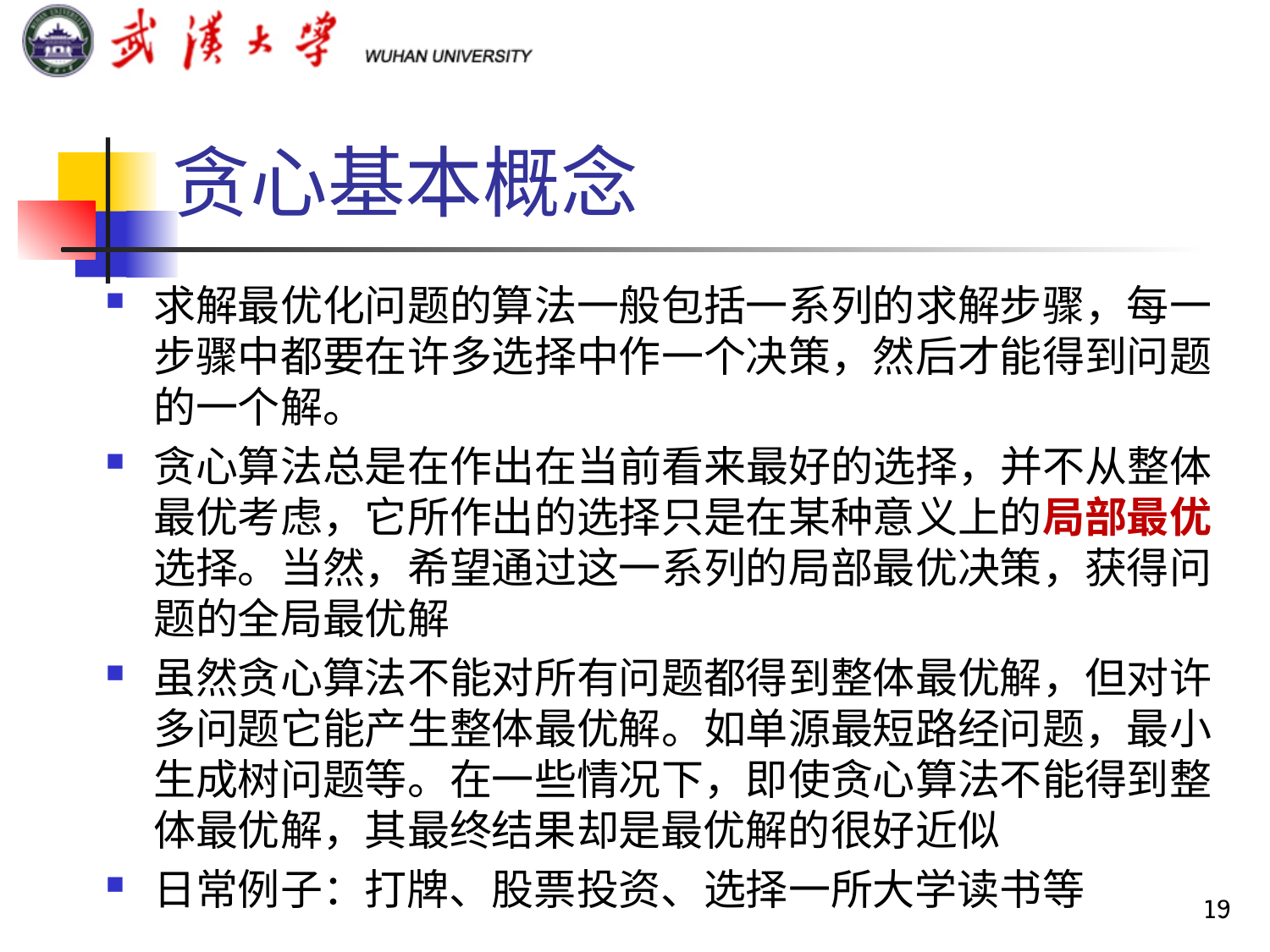

# 贪心基本概念
求解最优化问题的算法一般包括一系列的求解步骤，每一步骤中都要在许多选择中作一个决策，然后才能得到问题的一个解。
贪心算法总是在作出在当前看来最好的选择，并不从整体最优考虑，它所作出的选择只是在某种意义上的局部最优选择。当然，希望通过这一系列的局部最优决策，获得问题的全局最优解
虽然贪心算法不能对所有问题都得到整体最优解，但对许多问题它能产生整体最优解。如单源最短路经问题，最小生成树问题等。在一些情况下，即使贪心算法不能得到整体最优解，其最终结果却是最优解的很好近似
日常例子：打牌、股票投资、选择一所大学读书等

19